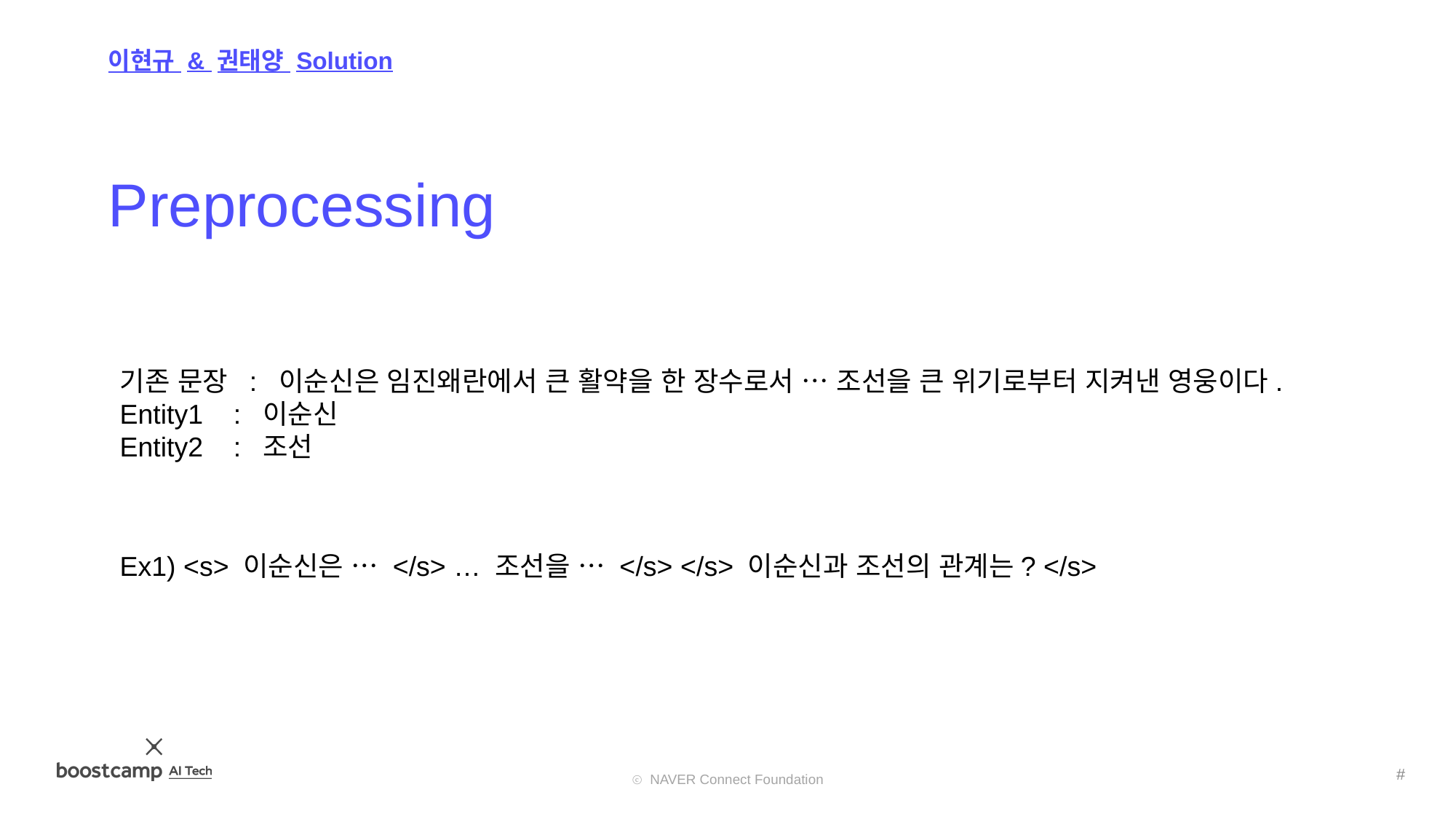

이현규 & 권태양 Solution
Preprocessing

기존 문장  :  이순신은 임진왜란에서 큰 활약을 한 장수로서 … 조선을 큰 위기로부터 지켜낸 영웅이다.
Entity1    :  이순신
Entity2    :  조선
Ex1) <s> 이순신은 … </s> … 조선을 … </s> </s> 이순신과 조선의 관계는? </s>
#